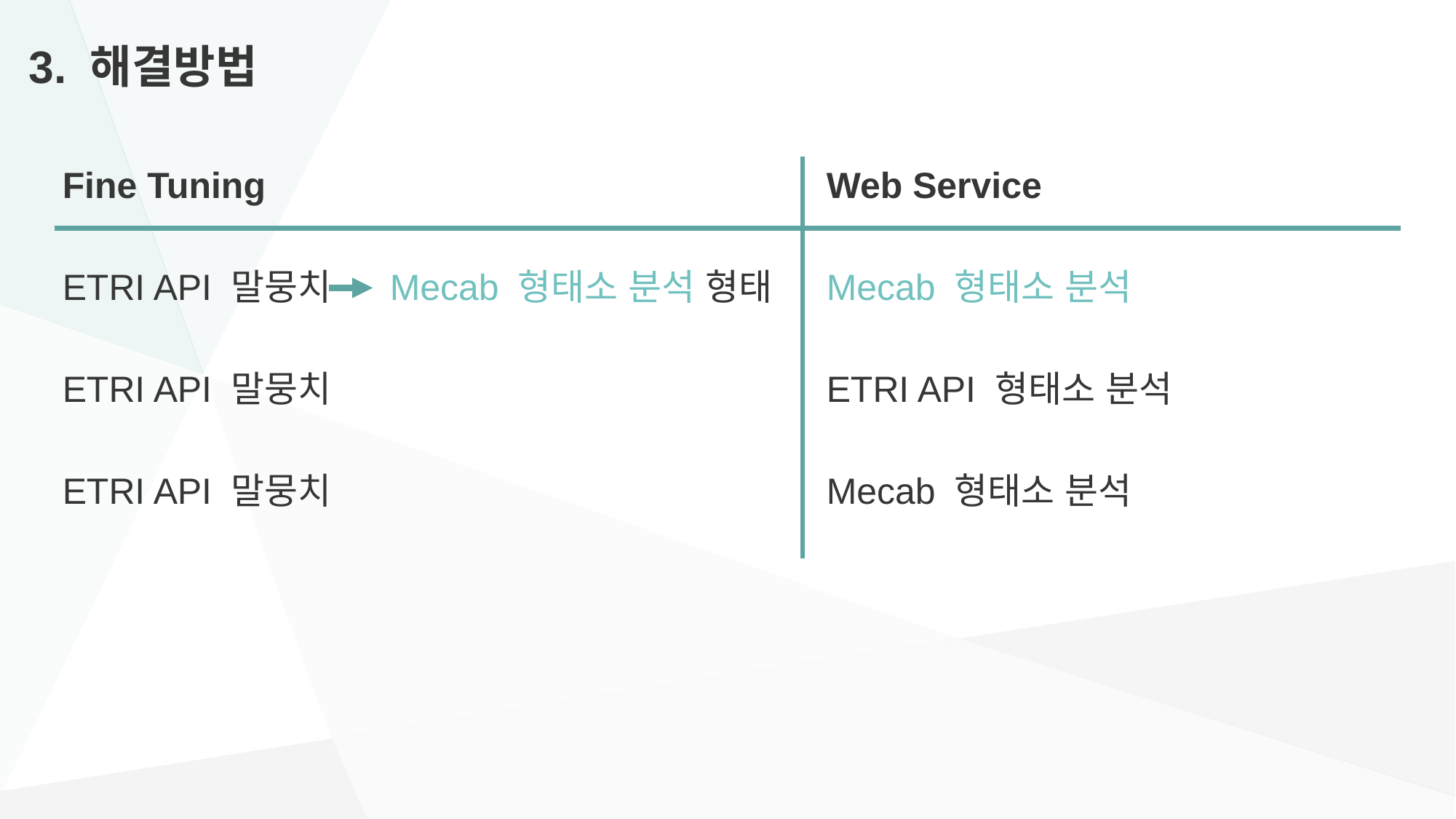

3. 해결방법
Fine Tuning						Web Service

ETRI API 말뭉치	Mecab 형태소 분석 형태	Mecab 형태소 분석

ETRI API 말뭉치					ETRI API 형태소 분석

ETRI API 말뭉치					Mecab 형태소 분석